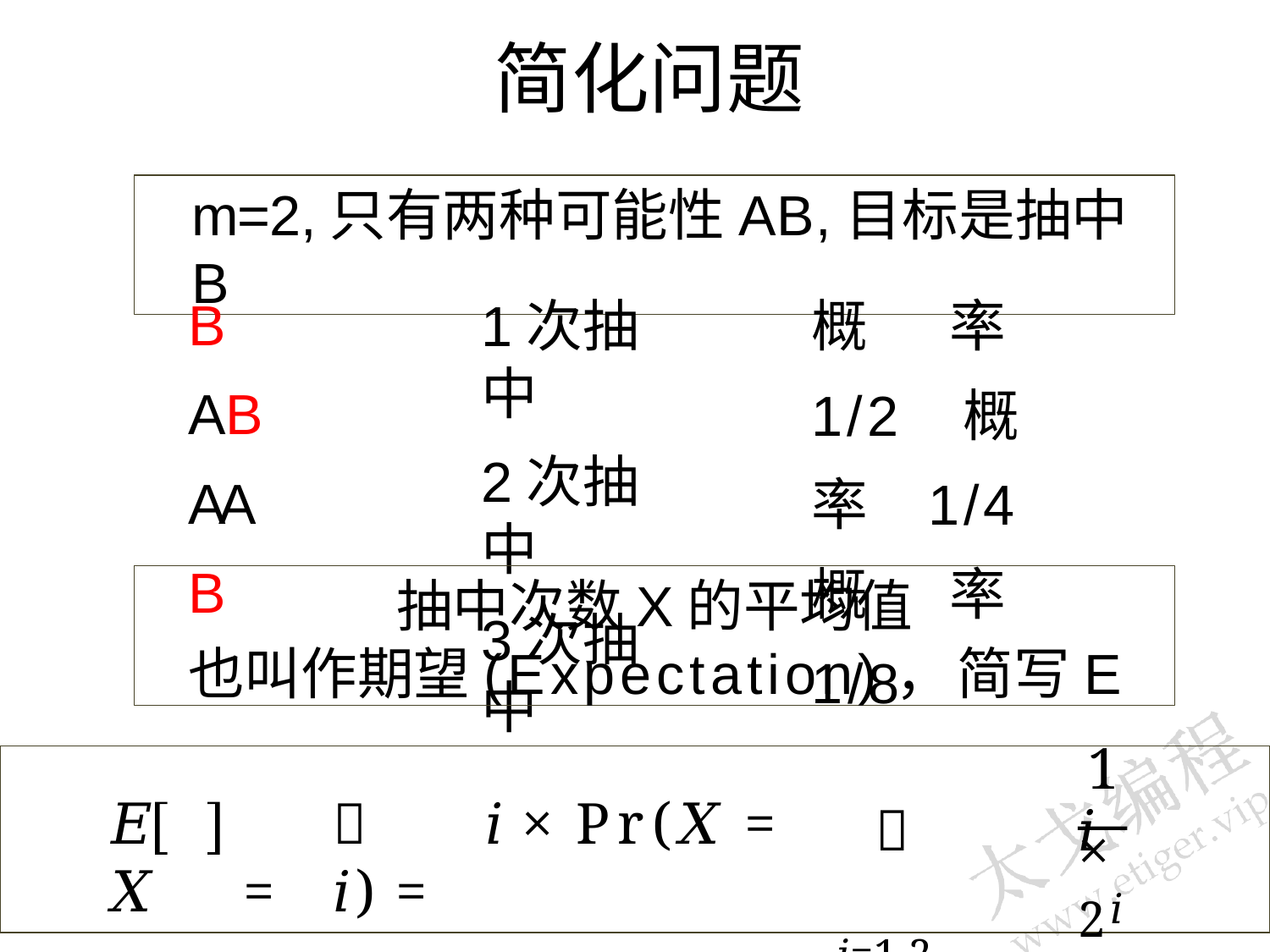

# 简化问题
m=2,只有两种可能性AB,目标是抽中B
B  AB  AAB
1次抽中
2次抽中
3次抽中
概率1/2 概率1/4 概率1/8

抽中次数X的平均值
也叫作期望(Expectation)，简写E
1
෍	𝑖 ×  2𝑖
𝑖=1,2,…

෍	𝑖 × Pr(𝑋 = 𝑖) =
𝑖=1,2,…
𝐸	𝑋	=